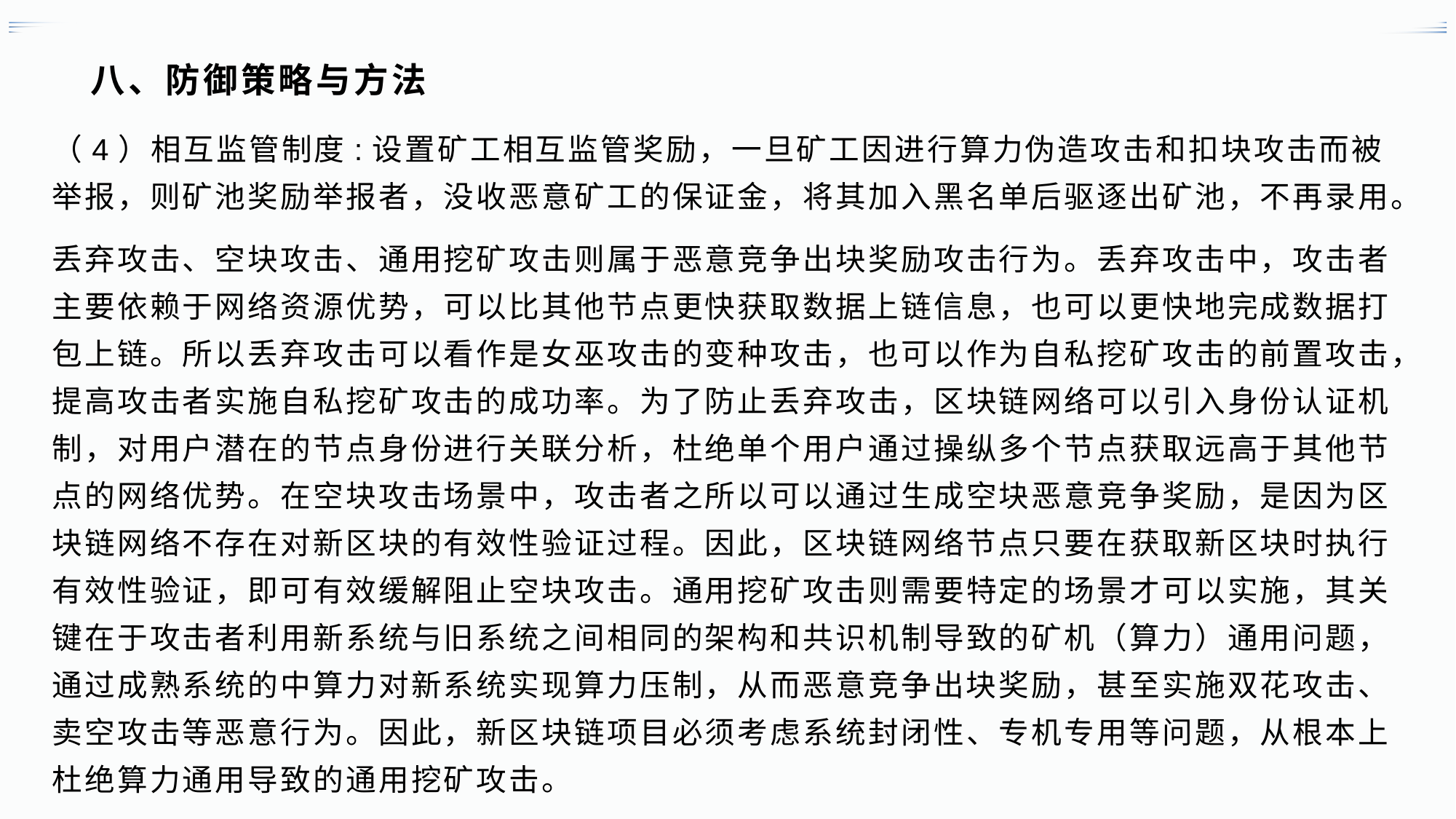

# 八、防御策略与方法
（4）相互监管制度:设置矿工相互监管奖励，一旦矿工因进行算力伪造攻击和扣块攻击而被举报，则矿池奖励举报者，没收恶意矿工的保证金，将其加入黑名单后驱逐出矿池，不再录用。
丢弃攻击、空块攻击、通用挖矿攻击则属于恶意竞争出块奖励攻击行为。丢弃攻击中，攻击者主要依赖于网络资源优势，可以比其他节点更快获取数据上链信息，也可以更快地完成数据打包上链。所以丢弃攻击可以看作是女巫攻击的变种攻击，也可以作为自私挖矿攻击的前置攻击，提高攻击者实施自私挖矿攻击的成功率。为了防止丢弃攻击，区块链网络可以引入身份认证机制，对用户潜在的节点身份进行关联分析，杜绝单个用户通过操纵多个节点获取远高于其他节点的网络优势。在空块攻击场景中，攻击者之所以可以通过生成空块恶意竞争奖励，是因为区块链网络不存在对新区块的有效性验证过程。因此，区块链网络节点只要在获取新区块时执行有效性验证，即可有效缓解阻止空块攻击。通用挖矿攻击则需要特定的场景才可以实施，其关键在于攻击者利用新系统与旧系统之间相同的架构和共识机制导致的矿机（算力）通用问题，通过成熟系统的中算力对新系统实现算力压制，从而恶意竞争出块奖励，甚至实施双花攻击、卖空攻击等恶意行为。因此，新区块链项目必须考虑系统封闭性、专机专用等问题，从根本上杜绝算力通用导致的通用挖矿攻击。